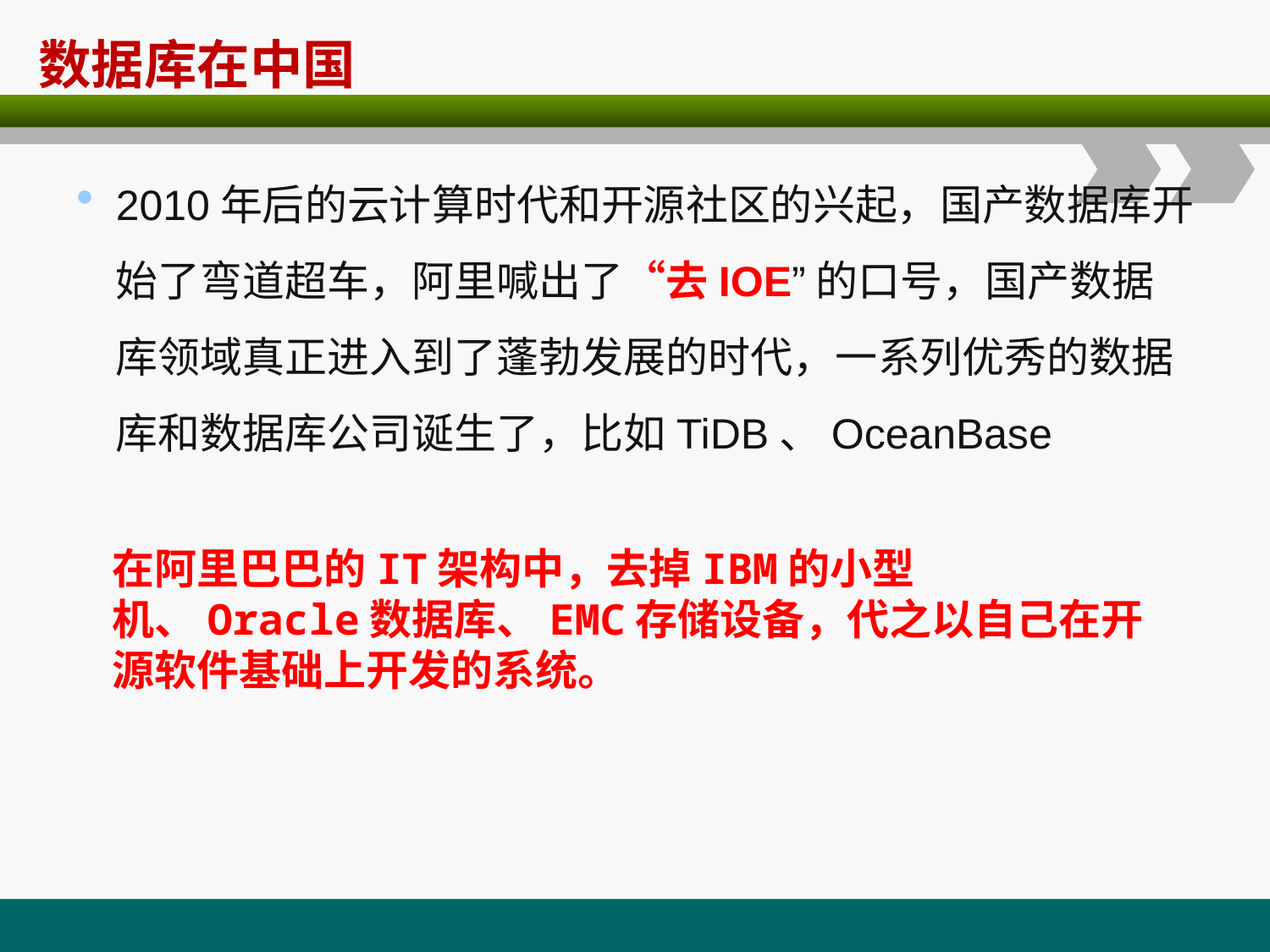

# 数据库在中国
2010年后的云计算时代和开源社区的兴起，国产数据库开始了弯道超车，阿里喊出了“去IOE”的口号，国产数据库领域真正进入到了蓬勃发展的时代，一系列优秀的数据库和数据库公司诞生了，比如TiDB、OceanBase

在阿里巴巴的IT架构中，去掉IBM的小型机、Oracle数据库、EMC存储设备，代之以自己在开源软件基础上开发的系统。